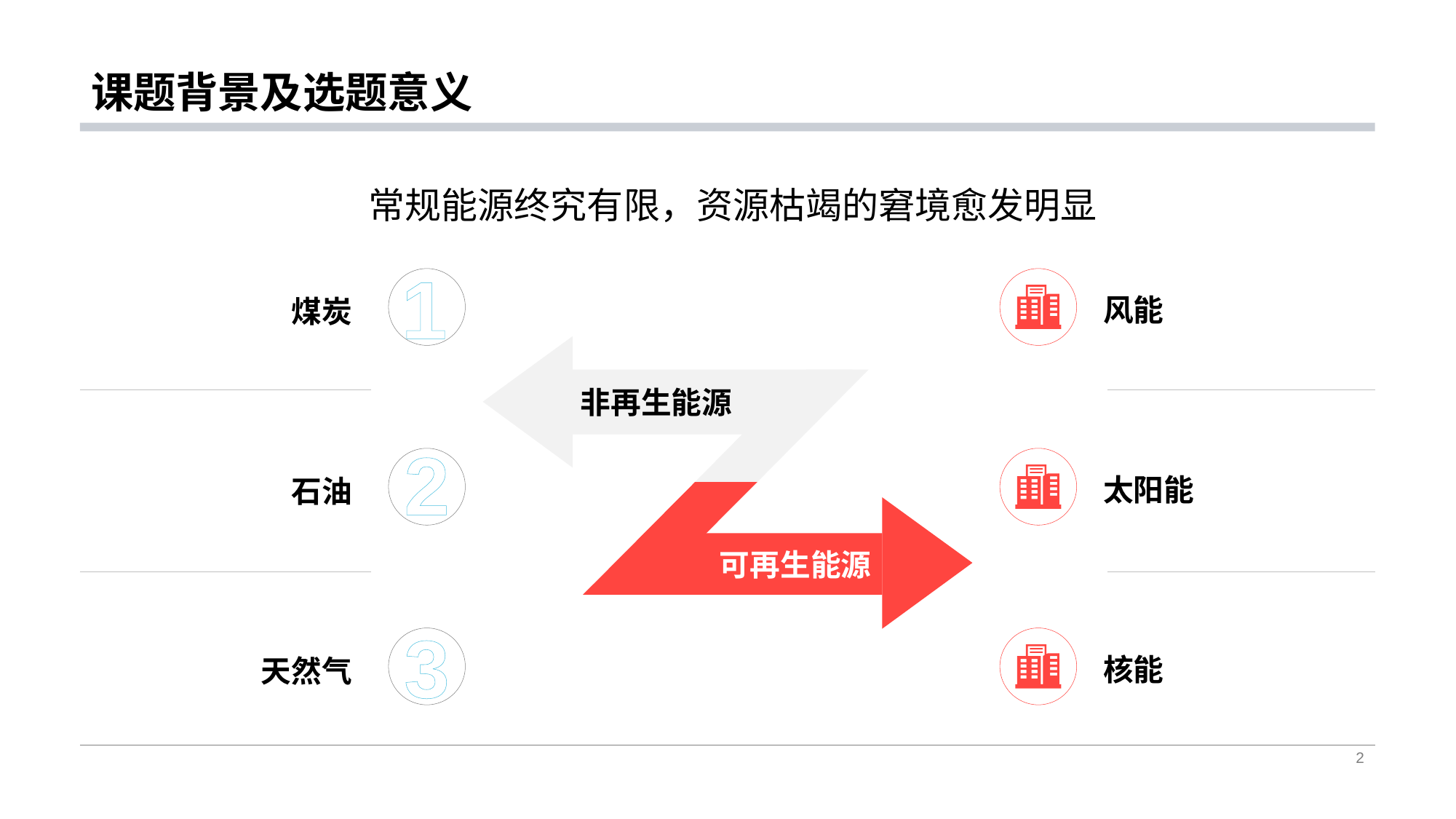

# 课题背景及选题意义
常规能源终究有限，资源枯竭的窘境愈发明显

煤炭

石油

天然气

风能

太阳能

核能

非再生能源

可再生能源
1
2
3
2